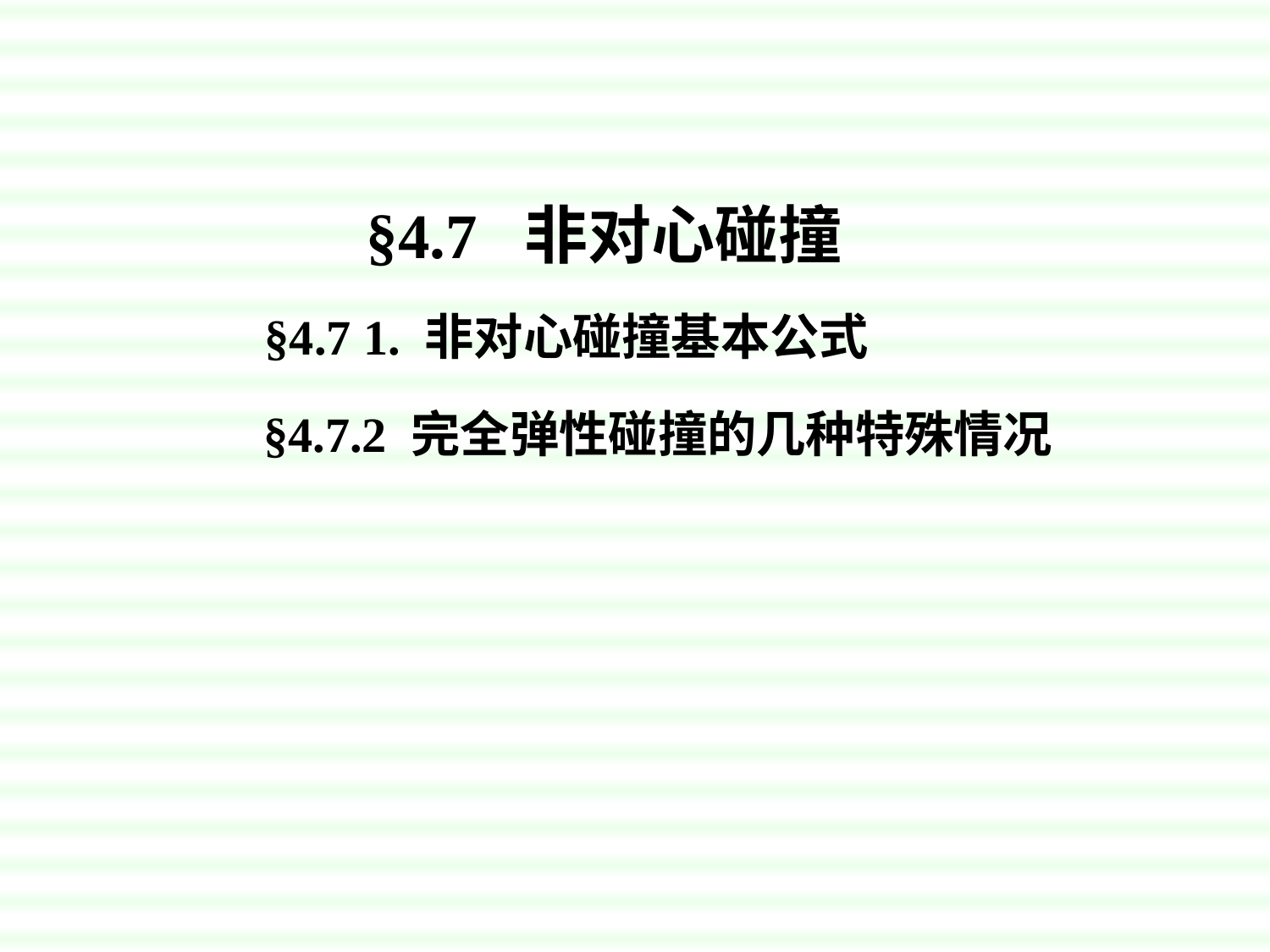

§4.7  非对心碰撞
§4.7 1. 非对心碰撞基本公式
§4.7.2 完全弹性碰撞的几种特殊情况